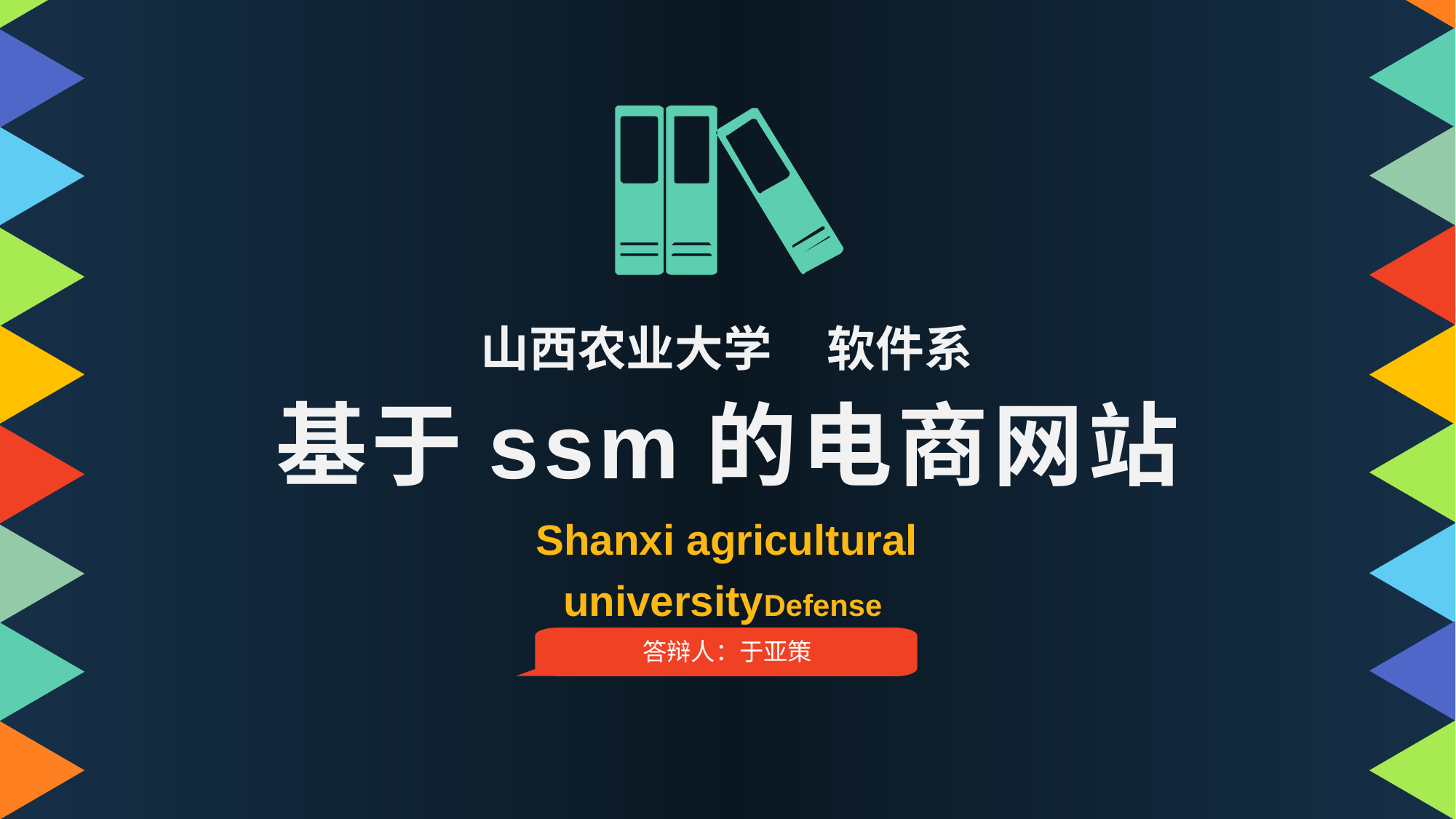

山西农业大学     软件系
基于ssm的电商网站
Shanxi agricultural universityDefense

答辩人：于亚策